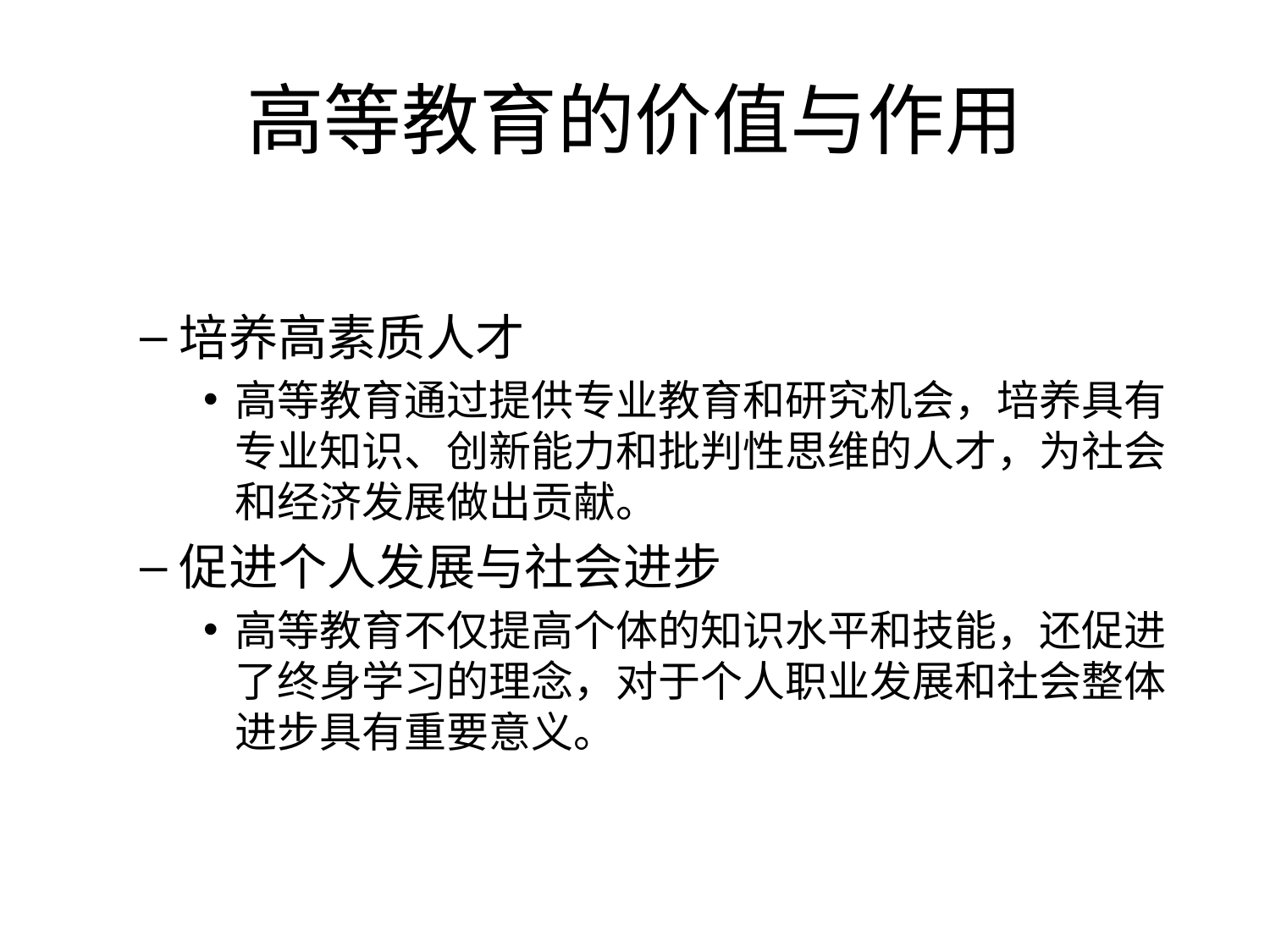

# 高等教育的价值与作用

培养高素质人才
高等教育通过提供专业教育和研究机会，培养具有专业知识、创新能力和批判性思维的人才，为社会和经济发展做出贡献。
促进个人发展与社会进步
高等教育不仅提高个体的知识水平和技能，还促进了终身学习的理念，对于个人职业发展和社会整体进步具有重要意义。